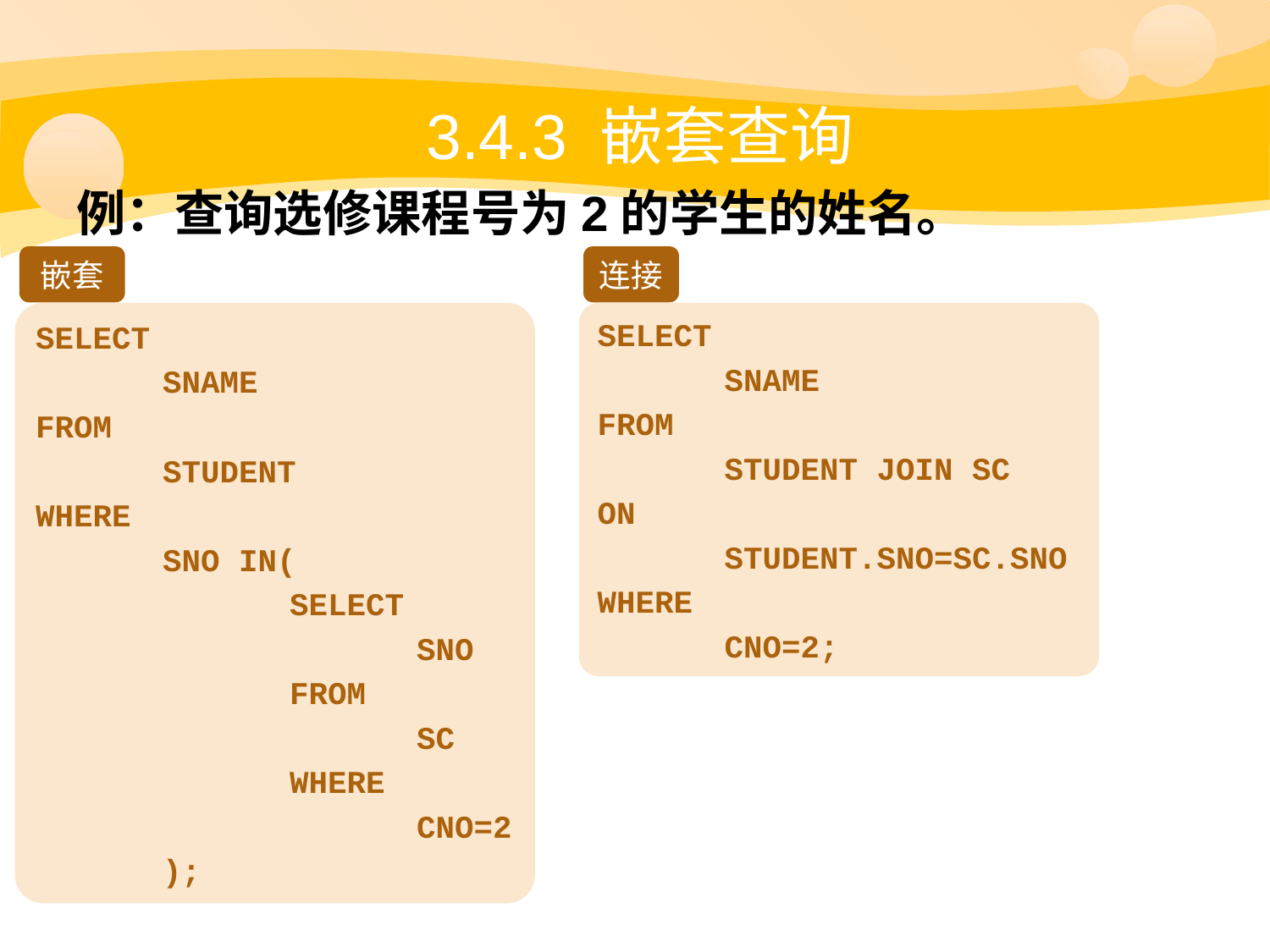

# 3.4.3 嵌套查询
例：查询选修课程号为2的学生的姓名。
嵌套
SELECT
	SNAME
FROM
	STUDENT
WHERE
	SNO IN(
		SELECT
			SNO
		FROM
			SC
		WHERE
			CNO=2
	);
连接
SELECT
	SNAME
FROM
	STUDENT JOIN SC
ON
	STUDENT.SNO=SC.SNO
WHERE
	CNO=2;